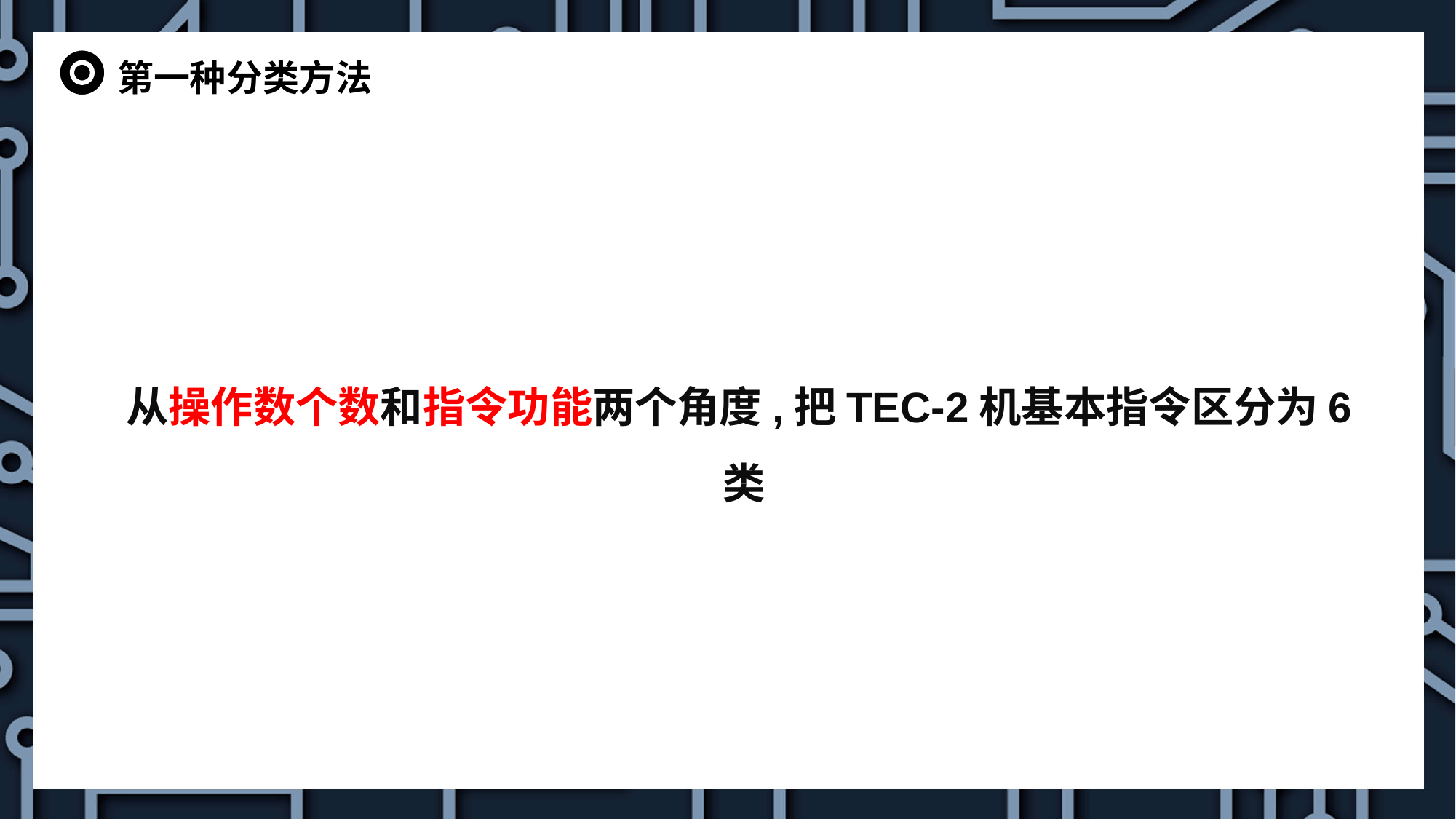

第一种分类方法

从操作数个数和指令功能两个角度,把TEC-2机基本指令区分为6类